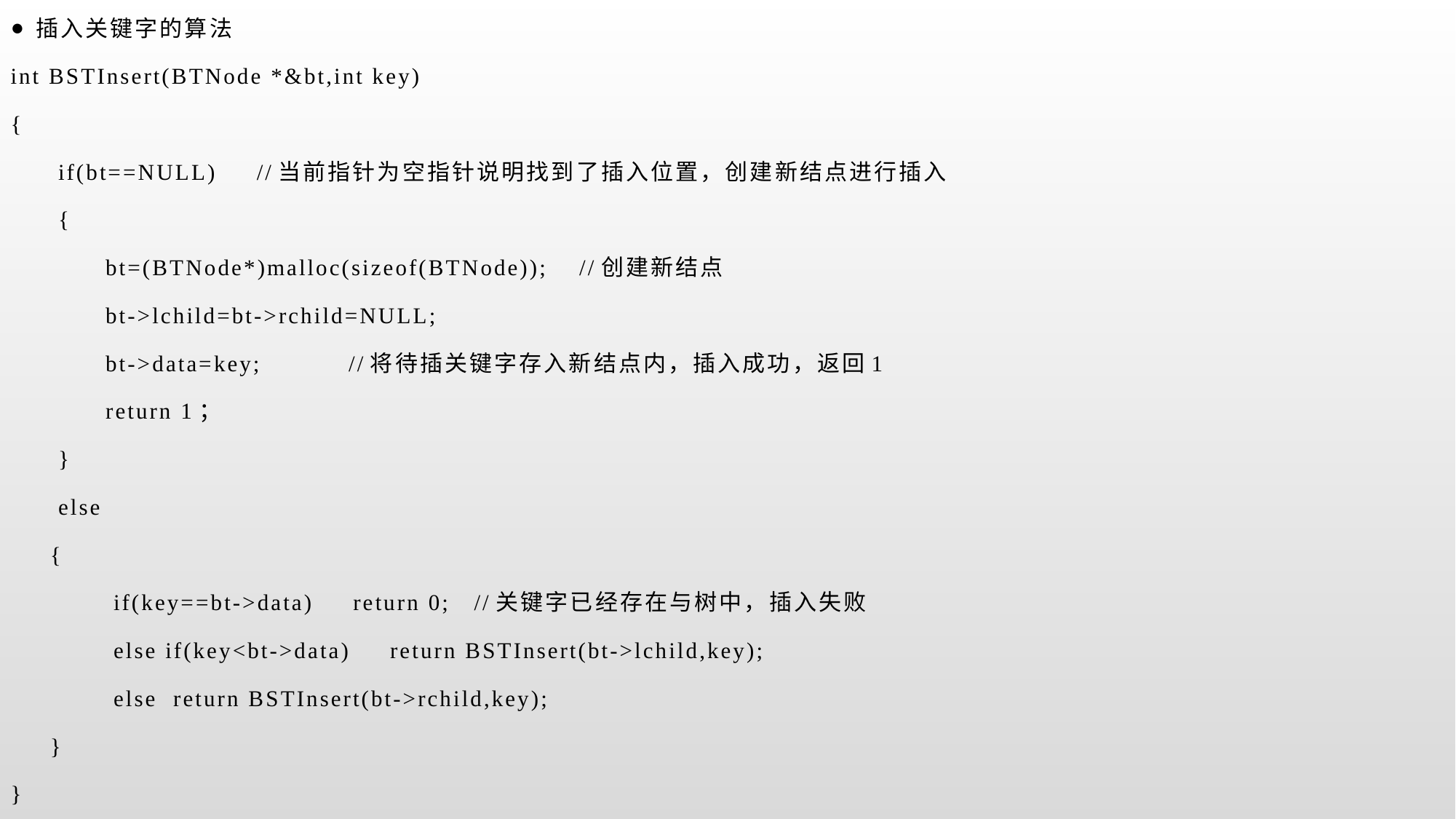

插入关键字的算法
int BSTInsert(BTNode *&bt,int key)
{
      if(bt==NULL)     //当前指针为空指针说明找到了插入位置，创建新结点进行插入
      {
            bt=(BTNode*)malloc(sizeof(BTNode));    //创建新结点
            bt->lchild=bt->rchild=NULL;
            bt->data=key;           //将待插关键字存入新结点内，插入成功，返回1
            return 1；
      }
      else
     {
             if(key==bt->data)     return 0;   //关键字已经存在与树中，插入失败
             else if(key<bt->data)     return BSTInsert(bt->lchild,key);
             else  return BSTInsert(bt->rchild,key);
     }
}